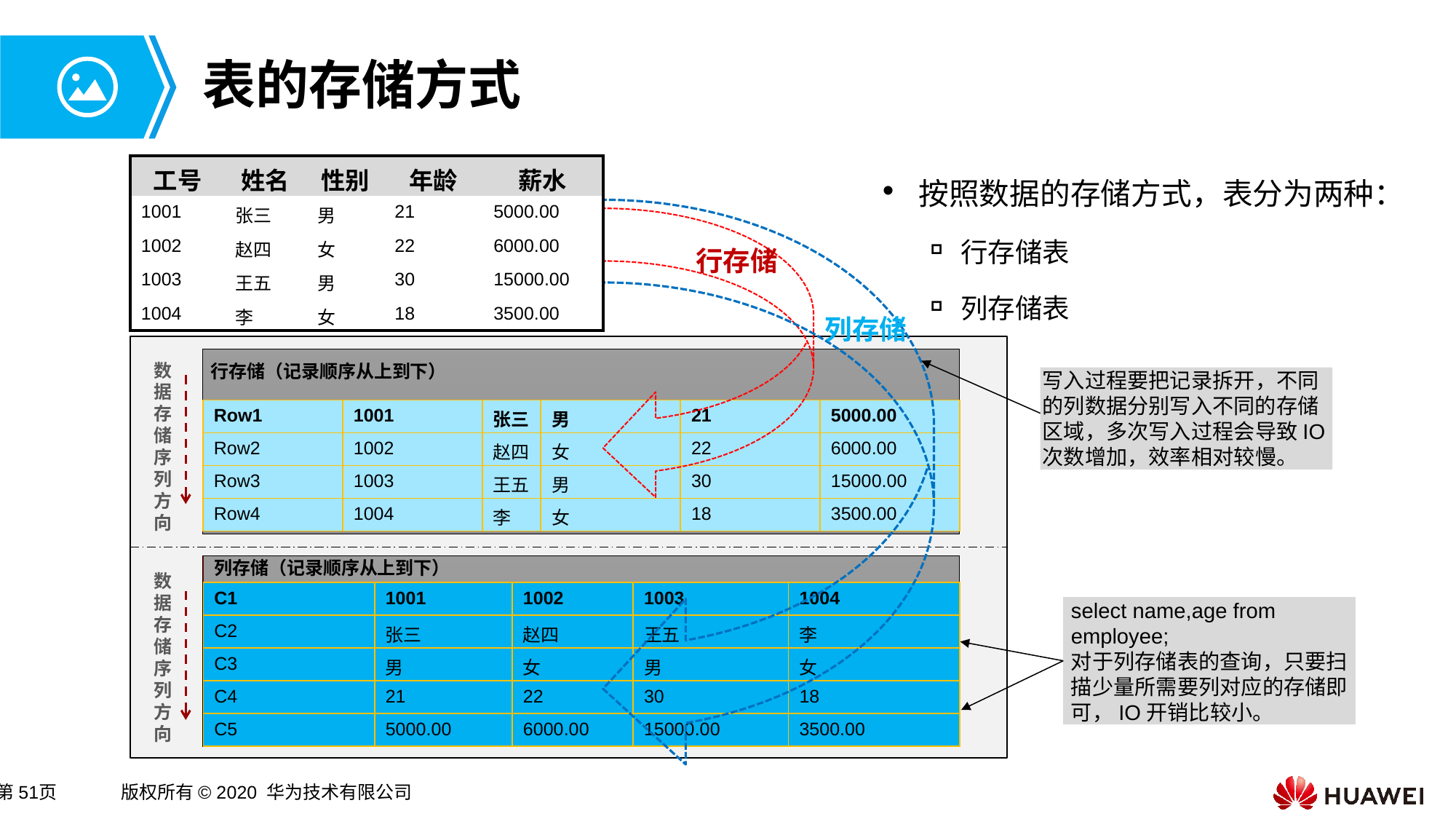

# 表的存储方式
按照数据的存储方式，表分为两种：
行存储表
列存储表
| 工号 | 姓名 | 性别 | 年龄 | 薪水 |
| --- | --- | --- | --- | --- |
| 1001 | 张三 | 男 | 21 | 5000.00 |
| 1002 | 赵四 | 女 | 22 | 6000.00 |
| 1003 | 王五 | 男 | 30 | 15000.00 |
| 1004 | 李 | 女 | 18 | 3500.00 |

行存储
列存储

数据存储序列方向
行存储（记录顺序从上到下）
写入过程要把记录拆开，不同的列数据分别写入不同的存储区域，多次写入过程会导致IO次数增加，效率相对较慢。
| Row1 | 1001 | 张三 | 男 | 21 | 5000.00 |
| --- | --- | --- | --- | --- | --- |
| Row2 | 1002 | 赵四 | 女 | 22 | 6000.00 |
| Row3 | 1003 | 王五 | 男 | 30 | 15000.00 |
| Row4 | 1004 | 李 | 女 | 18 | 3500.00 |
列存储（记录顺序从上到下）

数据存储序列方向
| C1 | 1001 | 1002 | 1003 | 1004 |
| --- | --- | --- | --- | --- |
| C2 | 张三 | 赵四 | 王五 | 李 |
| C3 | 男 | 女 | 男 | 女 |
| C4 | 21 | 22 | 30 | 18 |
| C5 | 5000.00 | 6000.00 | 15000.00 | 3500.00 |
select name,age from employee;
对于列存储表的查询，只要扫描少量所需要列对应的存储即可，IO开销比较小。